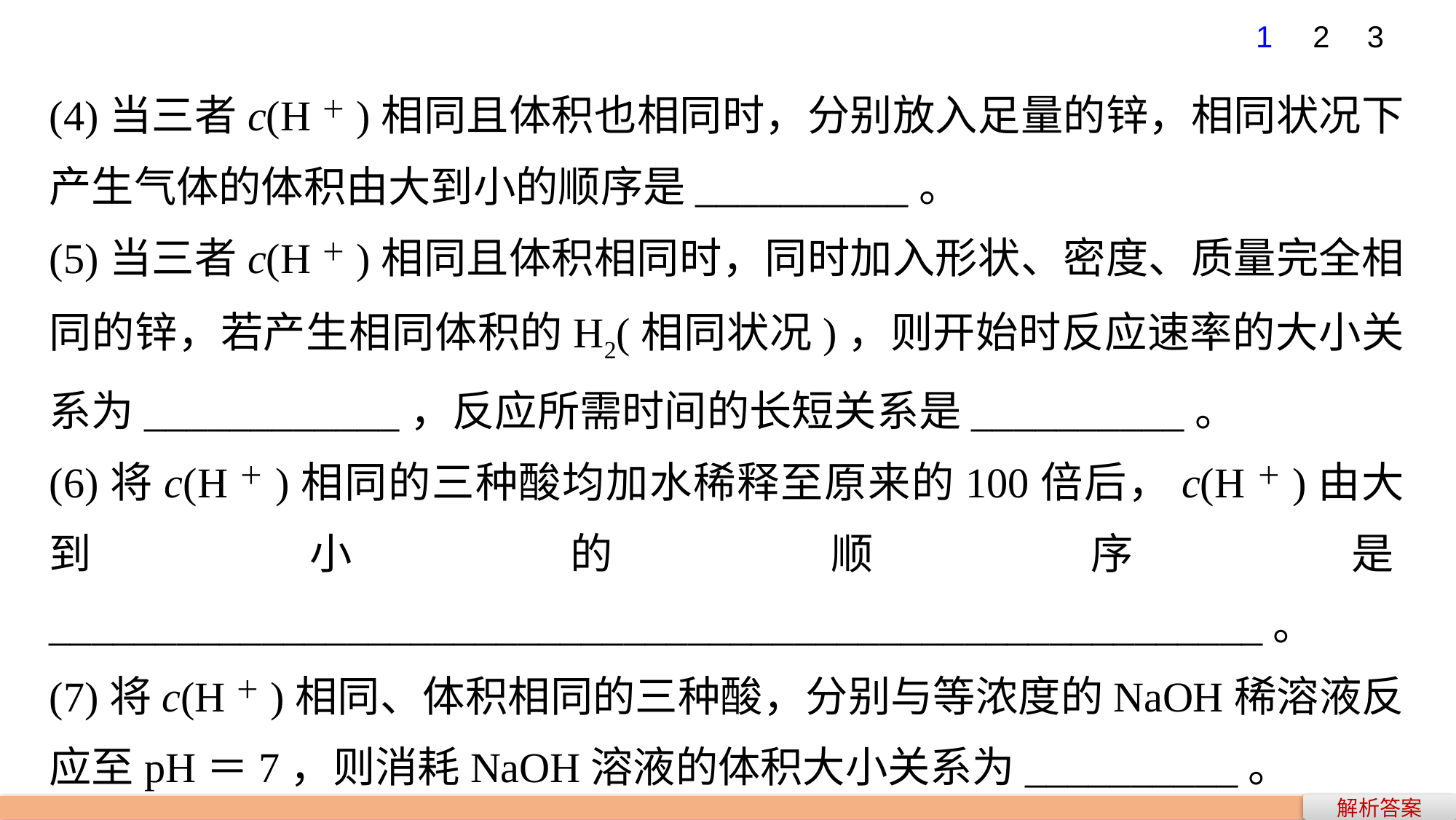

1
2
3
(4)当三者c(H＋)相同且体积也相同时，分别放入足量的锌，相同状况下产生气体的体积由大到小的顺序是__________。
(5)当三者c(H＋)相同且体积相同时，同时加入形状、密度、质量完全相同的锌，若产生相同体积的H2(相同状况)，则开始时反应速率的大小关系为____________，反应所需时间的长短关系是__________。
(6)将c(H＋)相同的三种酸均加水稀释至原来的100倍后，c(H＋)由大到小的顺序是_________________________________________________________。
(7)将c(H＋)相同、体积相同的三种酸，分别与等浓度的NaOH稀溶液反应至pH＝7，则消耗NaOH溶液的体积大小关系为__________。
解析答案